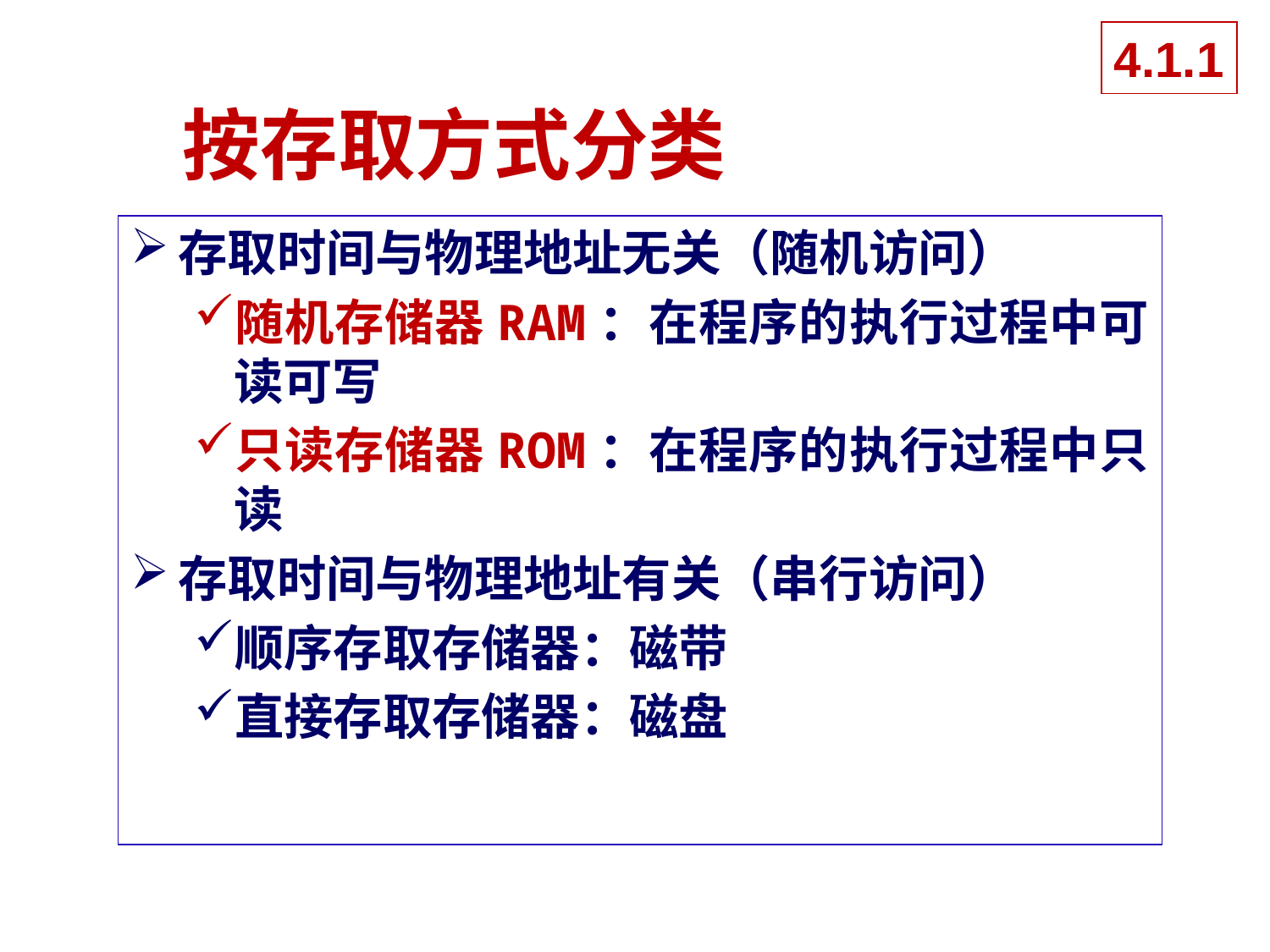

4.1.1
# 按存取方式分类
存取时间与物理地址无关（随机访问）
随机存储器RAM：在程序的执行过程中可读可写
只读存储器ROM：在程序的执行过程中只读
存取时间与物理地址有关（串行访问）
顺序存取存储器：磁带
直接存取存储器：磁盘